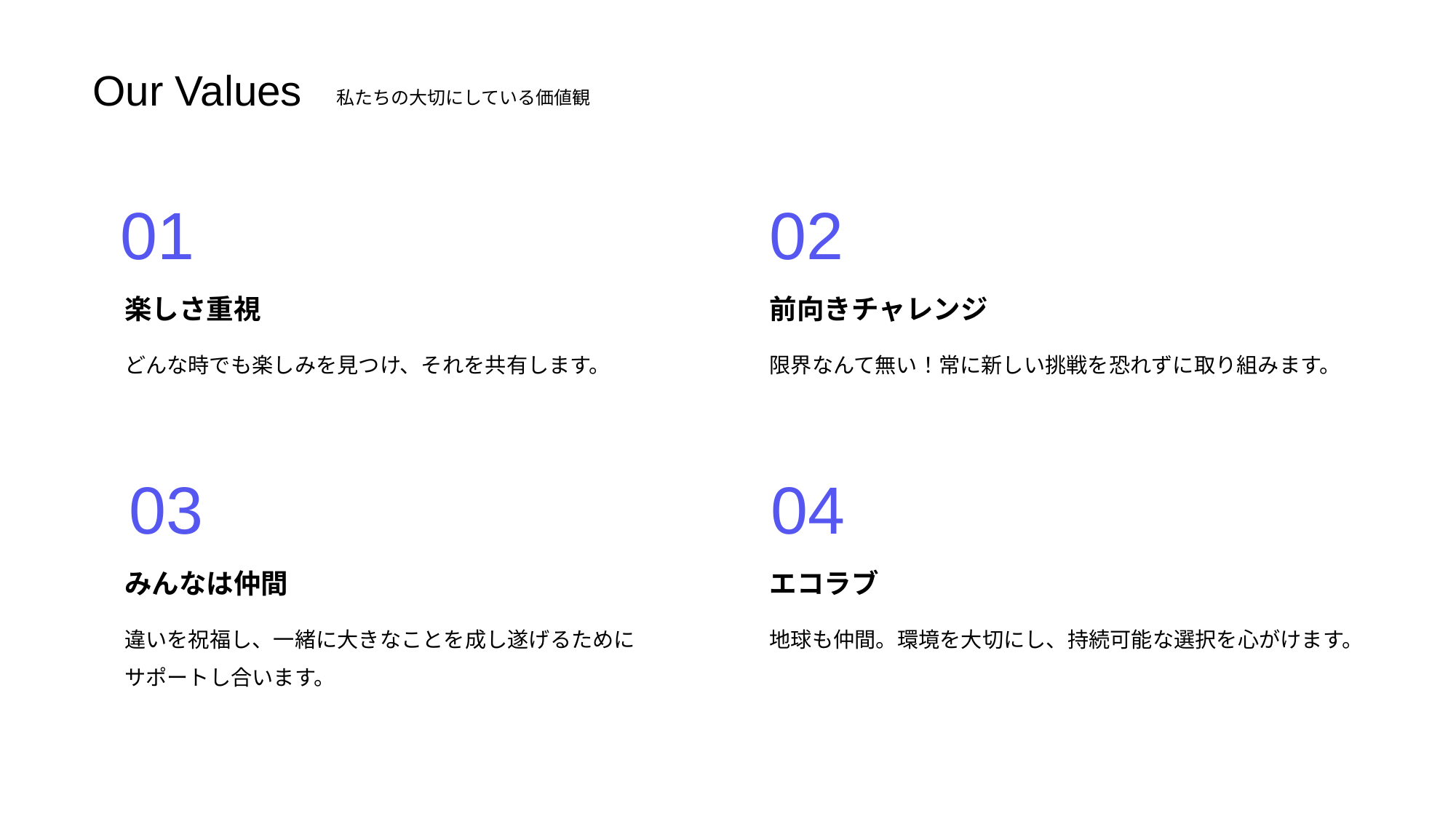

Our Values
私たちの大切にしている価値観
01
02
楽しさ重視
前向きチャレンジ
どんな時でも楽しみを見つけ、それを共有します。
限界なんて無い！常に新しい挑戦を恐れずに取り組みます。
03
04
みんなは仲間
エコラブ
違いを祝福し、一緒に大きなことを成し遂げるためにサポートし合います。
地球も仲間。環境を大切にし、持続可能な選択を心がけます。